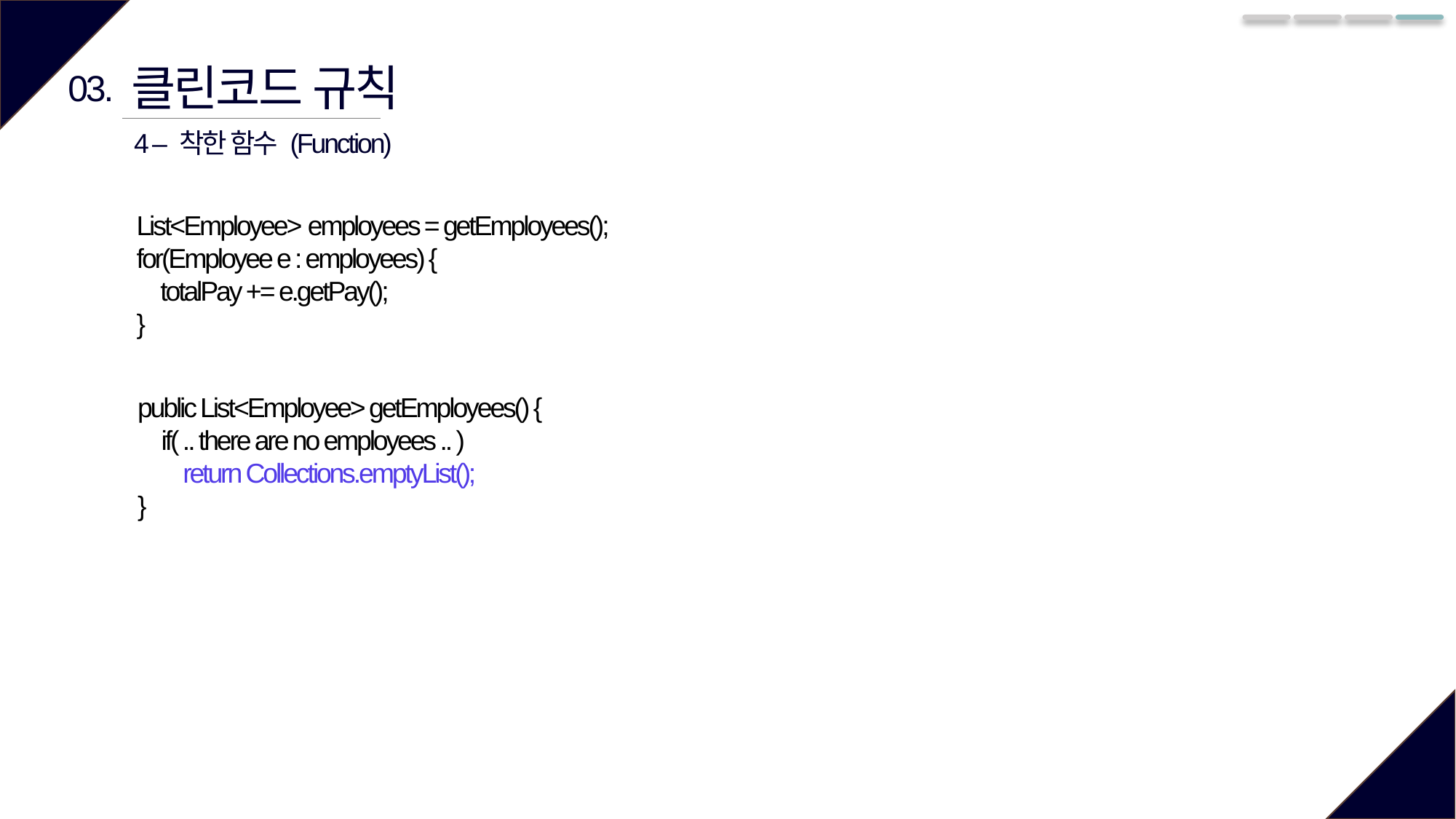

클린코드 규칙
03.
4 – 착한 함수 (Function)
List<Employee> employees = getEmployees();
for(Employee e : employees) {
    totalPay += e.getPay();
}
public List<Employee> getEmployees() {
    if( .. there are no employees .. )
        return Collections.emptyList();
}